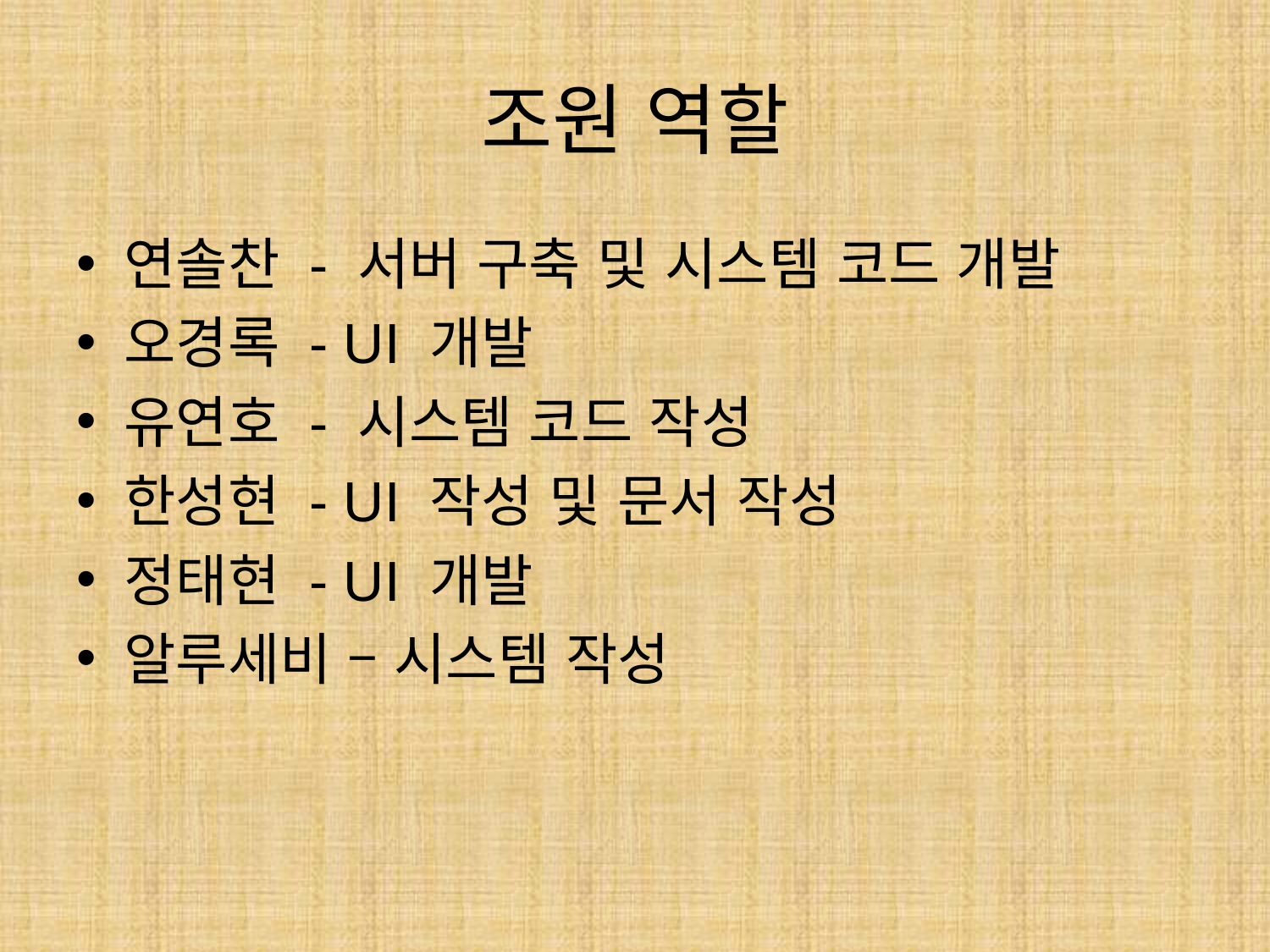

# 조원 역할
연솔찬 - 서버 구축 및 시스템 코드 개발
오경록 - UI 개발
유연호 - 시스템 코드 작성
한성현 - UI 작성 및 문서 작성
정태현 - UI 개발
알루세비 – 시스템 작성